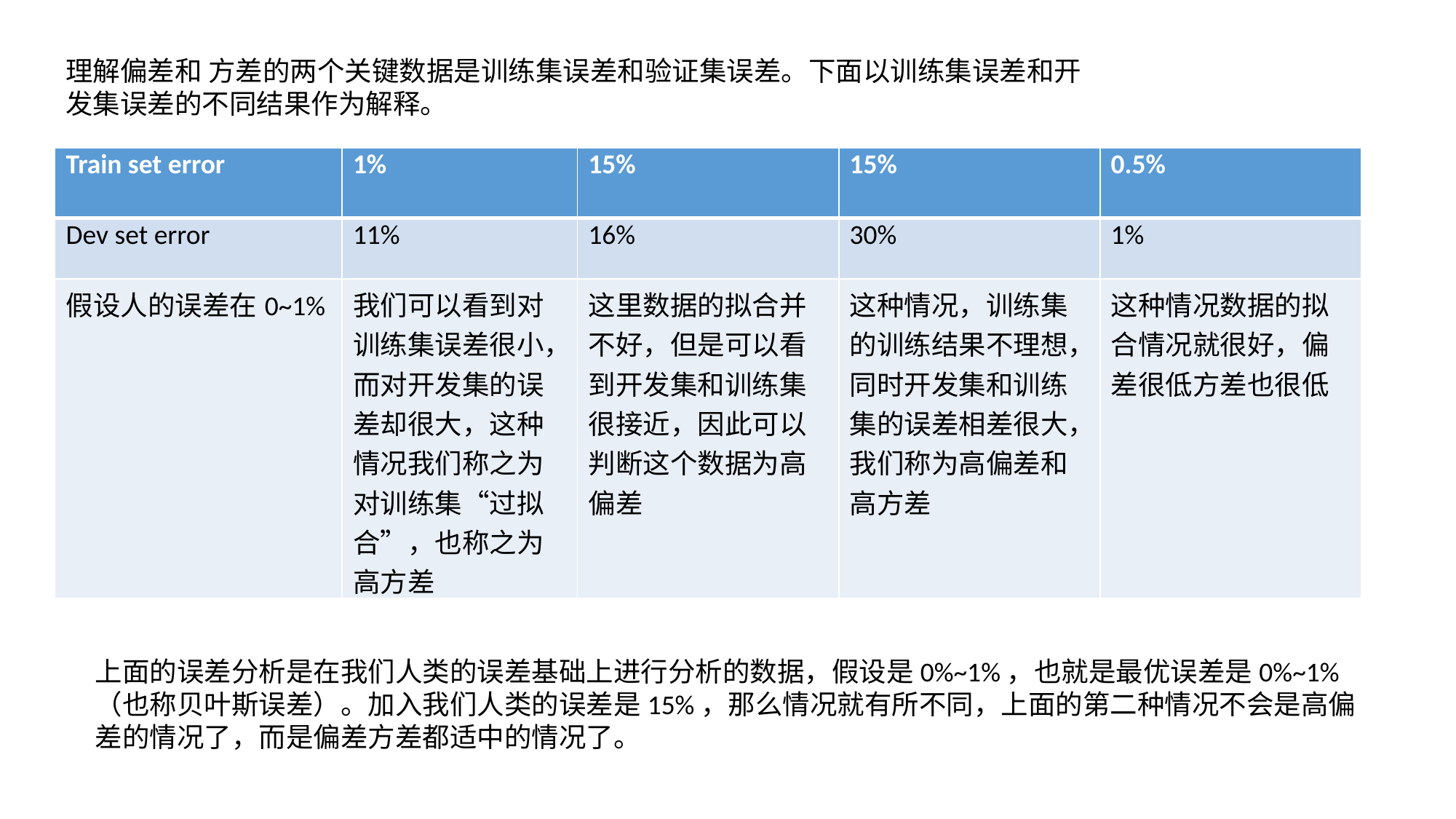

理解偏差和 方差的两个关键数据是训练集误差和验证集误差。下面以训练集误差和开发集误差的不同结果作为解释。
| Train set error | 1% | 15% | 15% | 0.5% |
| --- | --- | --- | --- | --- |
| Dev set error | 11% | 16% | 30% | 1% |
| 假设人的误差在0~1% | 我们可以看到对训练集误差很小，而对开发集的误差却很大，这种情况我们称之为对训练集“过拟合”，也称之为高方差 | 这里数据的拟合并不好，但是可以看到开发集和训练集很接近，因此可以判断这个数据为高偏差 | 这种情况，训练集的训练结果不理想，同时开发集和训练集的误差相差很大，我们称为高偏差和高方差 | 这种情况数据的拟合情况就很好，偏差很低方差也很低 |
上面的误差分析是在我们人类的误差基础上进行分析的数据，假设是0%~1%，也就是最优误差是0%~1%（也称贝叶斯误差）。加入我们人类的误差是15%，那么情况就有所不同，上面的第二种情况不会是高偏差的情况了，而是偏差方差都适中的情况了。